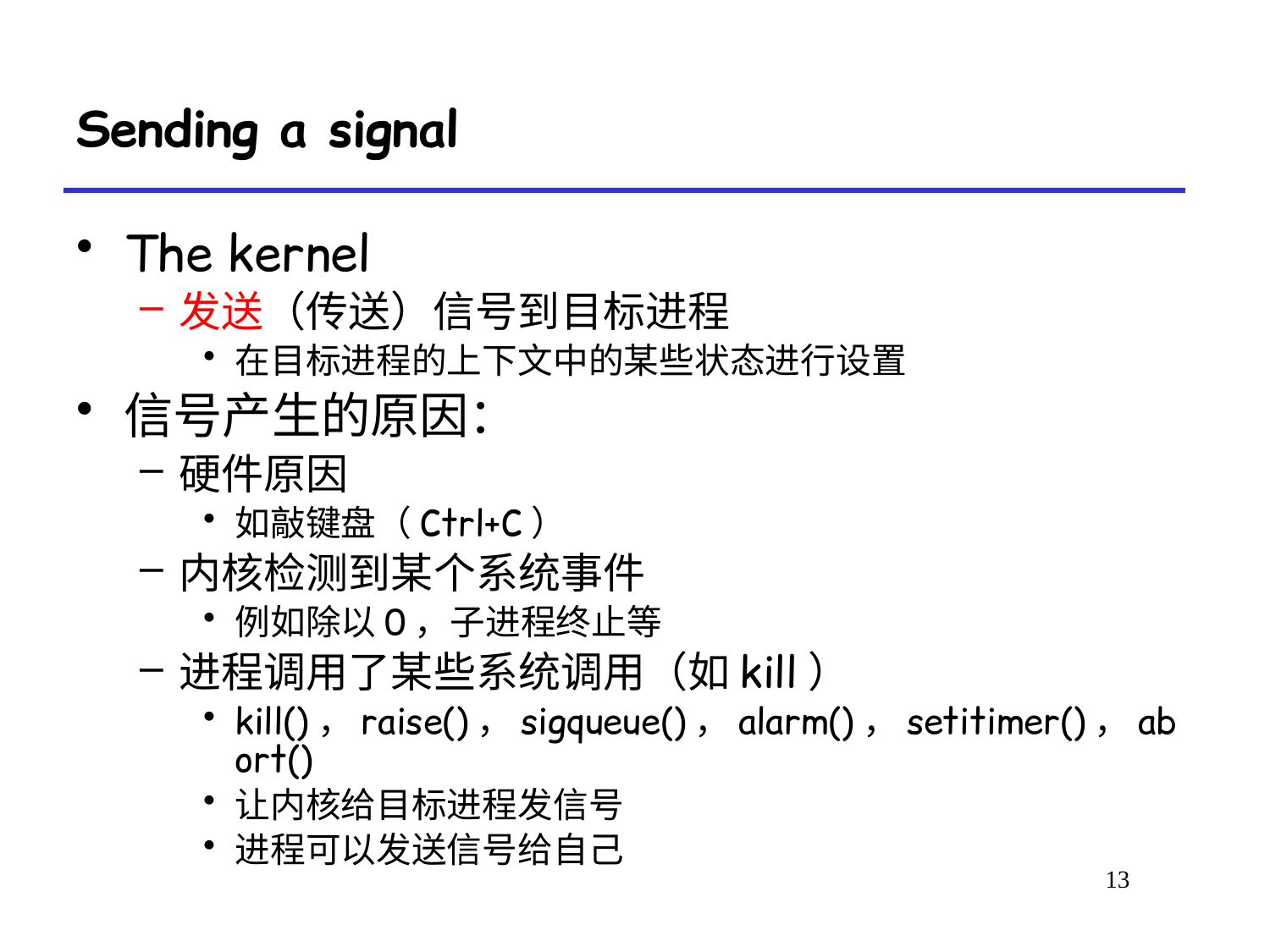

# Sending a signal
The kernel
发送（传送）信号到目标进程
在目标进程的上下文中的某些状态进行设置
信号产生的原因：
硬件原因
如敲键盘（Ctrl+C）
内核检测到某个系统事件
例如除以0，子进程终止等
进程调用了某些系统调用（如kill）
kill()，raise()，sigqueue()，alarm()，setitimer()，abort()
让内核给目标进程发信号
进程可以发送信号给自己
13